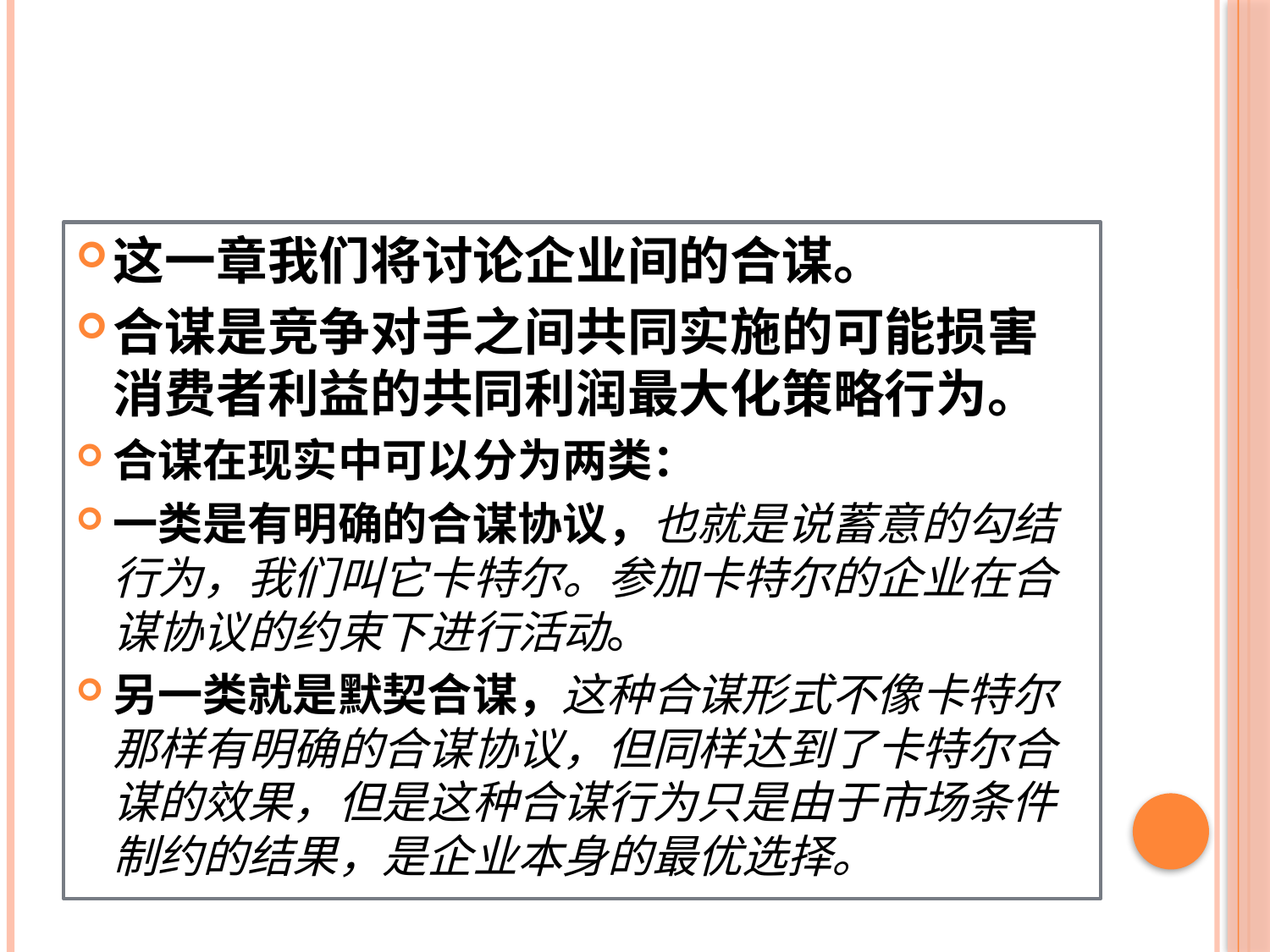

#
这一章我们将讨论企业间的合谋。
合谋是竞争对手之间共同实施的可能损害消费者利益的共同利润最大化策略行为。
合谋在现实中可以分为两类：
一类是有明确的合谋协议，也就是说蓄意的勾结行为，我们叫它卡特尔。参加卡特尔的企业在合谋协议的约束下进行活动。
另一类就是默契合谋，这种合谋形式不像卡特尔那样有明确的合谋协议，但同样达到了卡特尔合谋的效果，但是这种合谋行为只是由于市场条件制约的结果，是企业本身的最优选择。